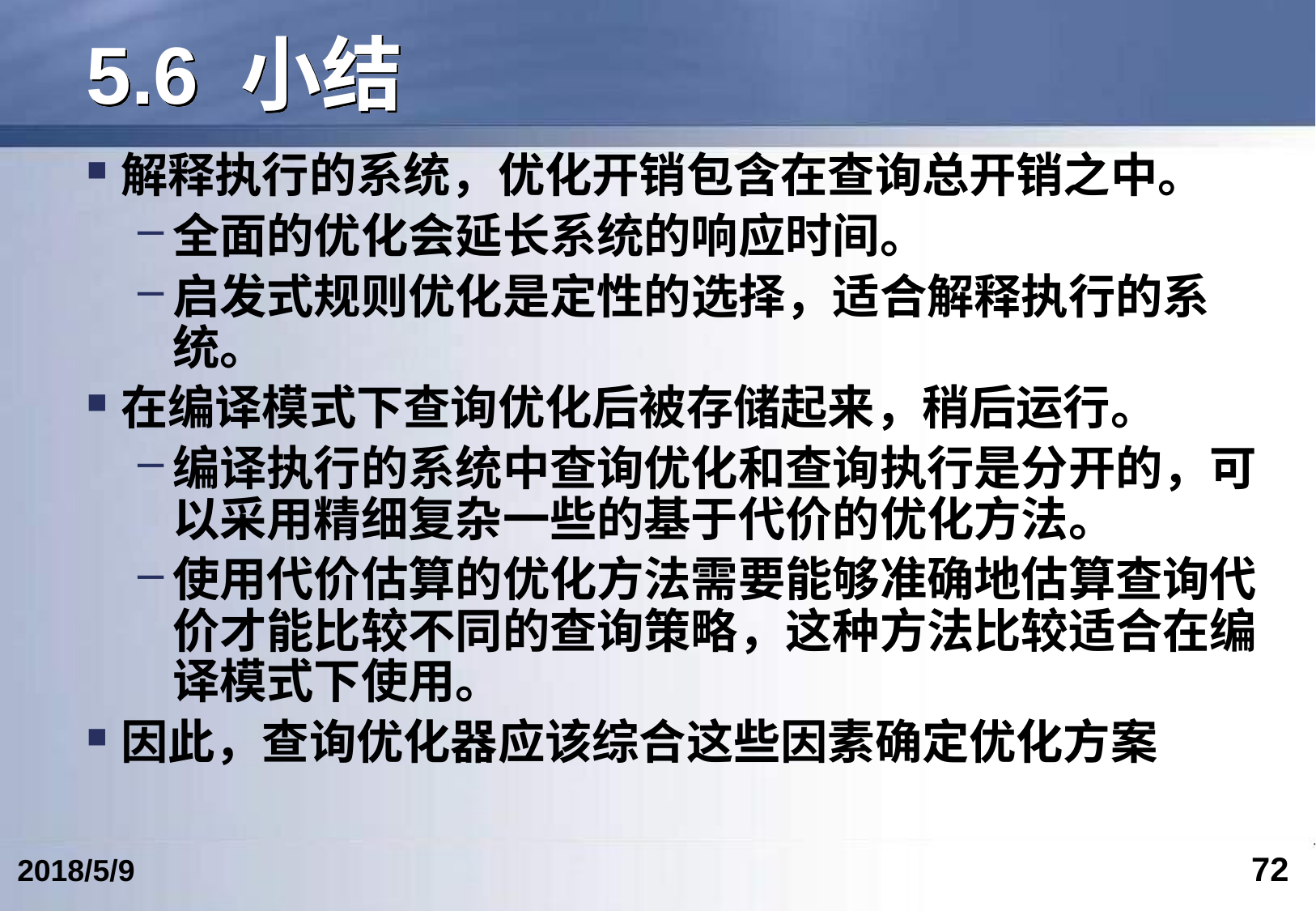

# 5.6 小结
解释执行的系统，优化开销包含在查询总开销之中。
全面的优化会延长系统的响应时间。
启发式规则优化是定性的选择，适合解释执行的系统。
在编译模式下查询优化后被存储起来，稍后运行。
编译执行的系统中查询优化和查询执行是分开的，可以采用精细复杂一些的基于代价的优化方法。
使用代价估算的优化方法需要能够准确地估算查询代价才能比较不同的查询策略，这种方法比较适合在编译模式下使用。
因此，查询优化器应该综合这些因素确定优化方案
72
2018/5/9